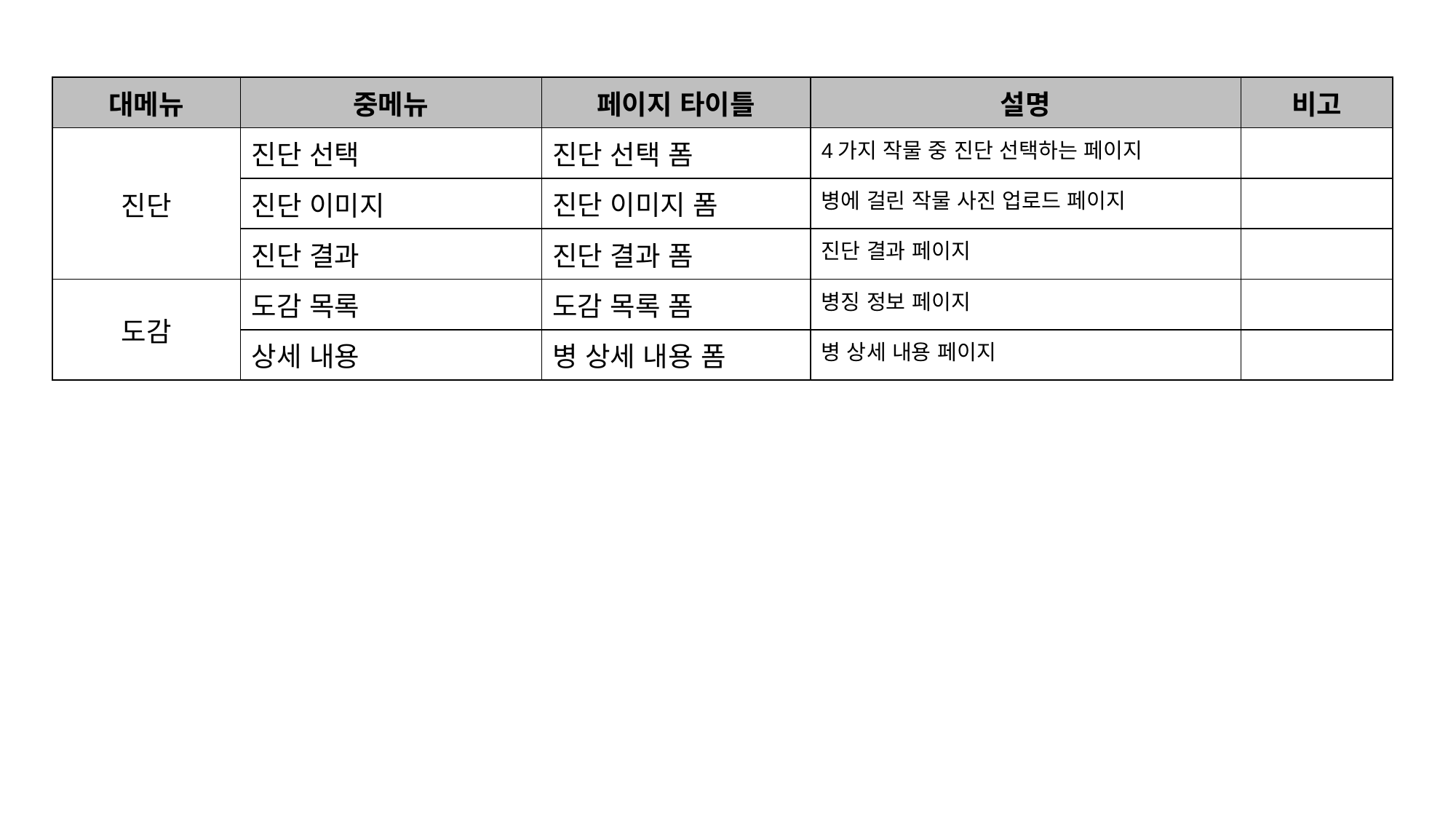

| 대메뉴 | 중메뉴 | 페이지 타이틀 | 설명 | 비고 |
| --- | --- | --- | --- | --- |
| 진단 | 진단 선택 | 진단 선택 폼 | 4가지 작물 중 진단 선택하는 페이지 |  |
|  | 진단 이미지 | 진단 이미지 폼 | 병에 걸린 작물 사진 업로드 페이지 |  |
|  | 진단 결과 | 진단 결과 폼 | 진단 결과 페이지 |  |
| 도감 | 도감 목록 | 도감 목록 폼 | 병징 정보 페이지 |  |
|  | 상세 내용 | 병 상세 내용 폼 | 병 상세 내용 페이지 |  |